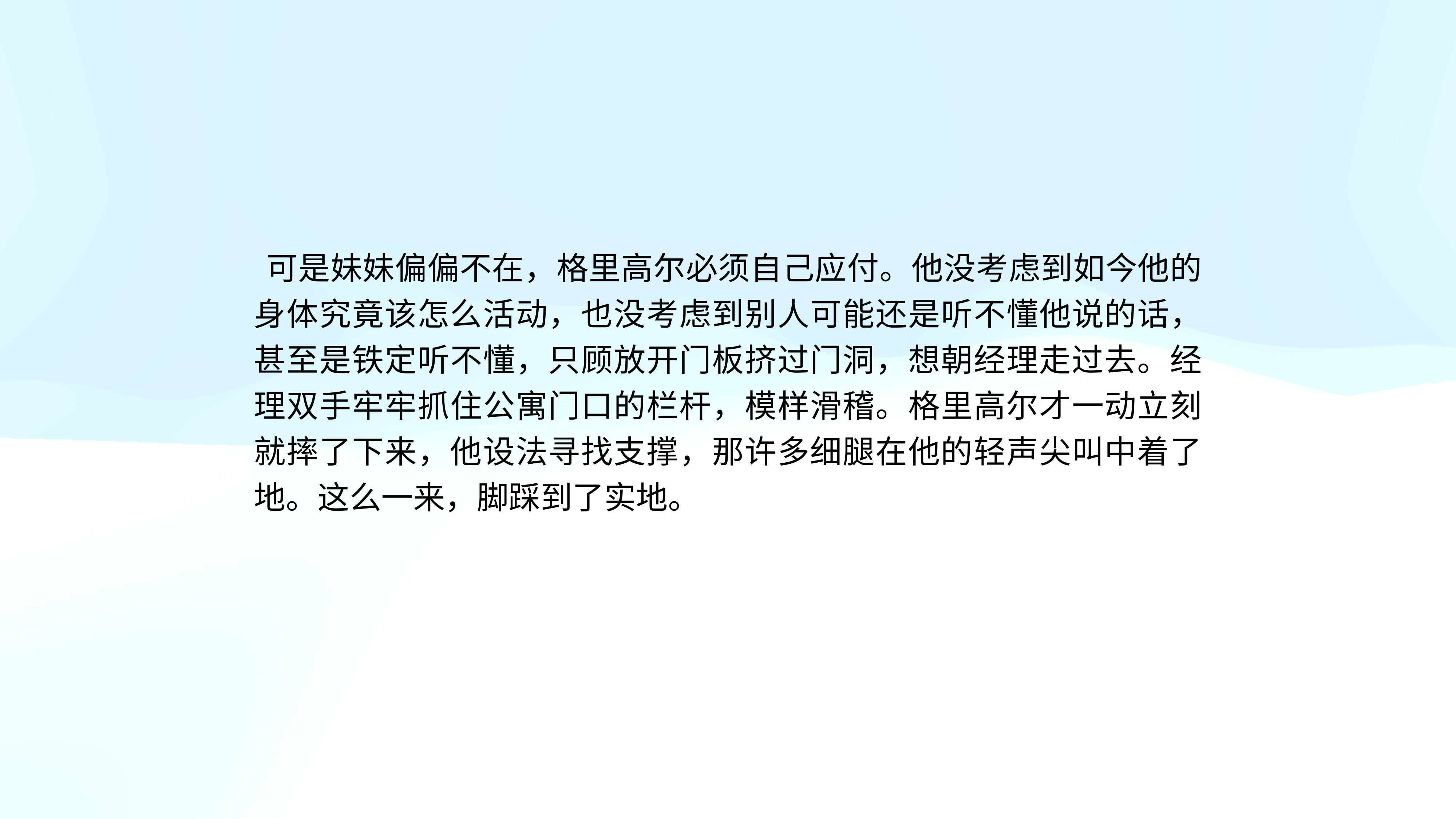

可是妹妹偏偏不在，格里高尔必须自己应付。他没考虑到如今他的身体究竟该怎么活动，也没考虑到别人可能还是听不懂他说的话，甚至是铁定听不懂，只顾放开门板挤过门洞，想朝经理走过去。经理双手牢牢抓住公寓门口的栏杆，模样滑稽。格里高尔才一动立刻就摔了下来，他设法寻找支撑，那许多细腿在他的轻声尖叫中着了地。这么一来，脚踩到了实地。